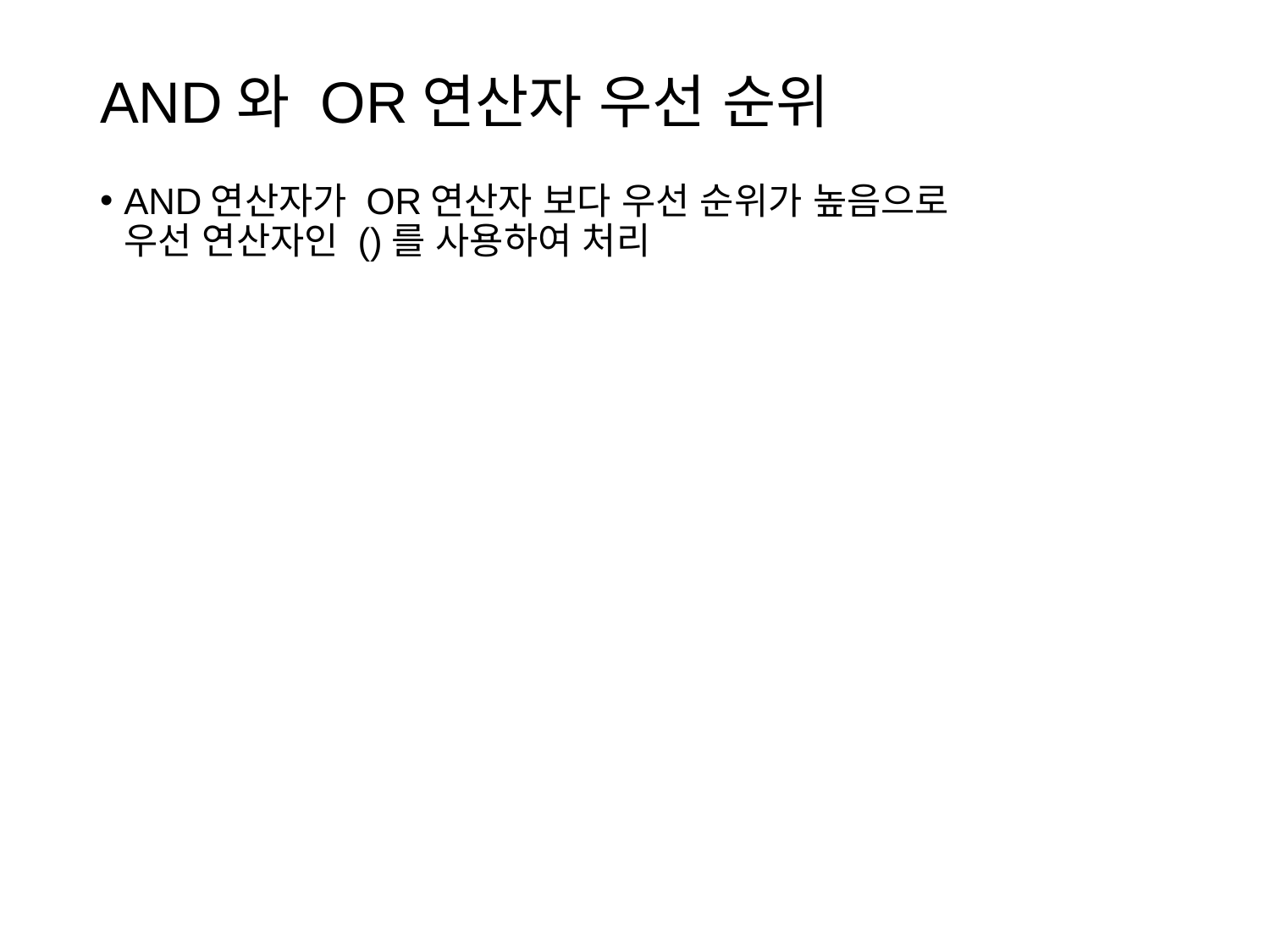

# AND와 OR연산자 우선 순위
AND연산자가 OR연산자 보다 우선 순위가 높음으로
우선 연산자인 ()를 사용하여 처리